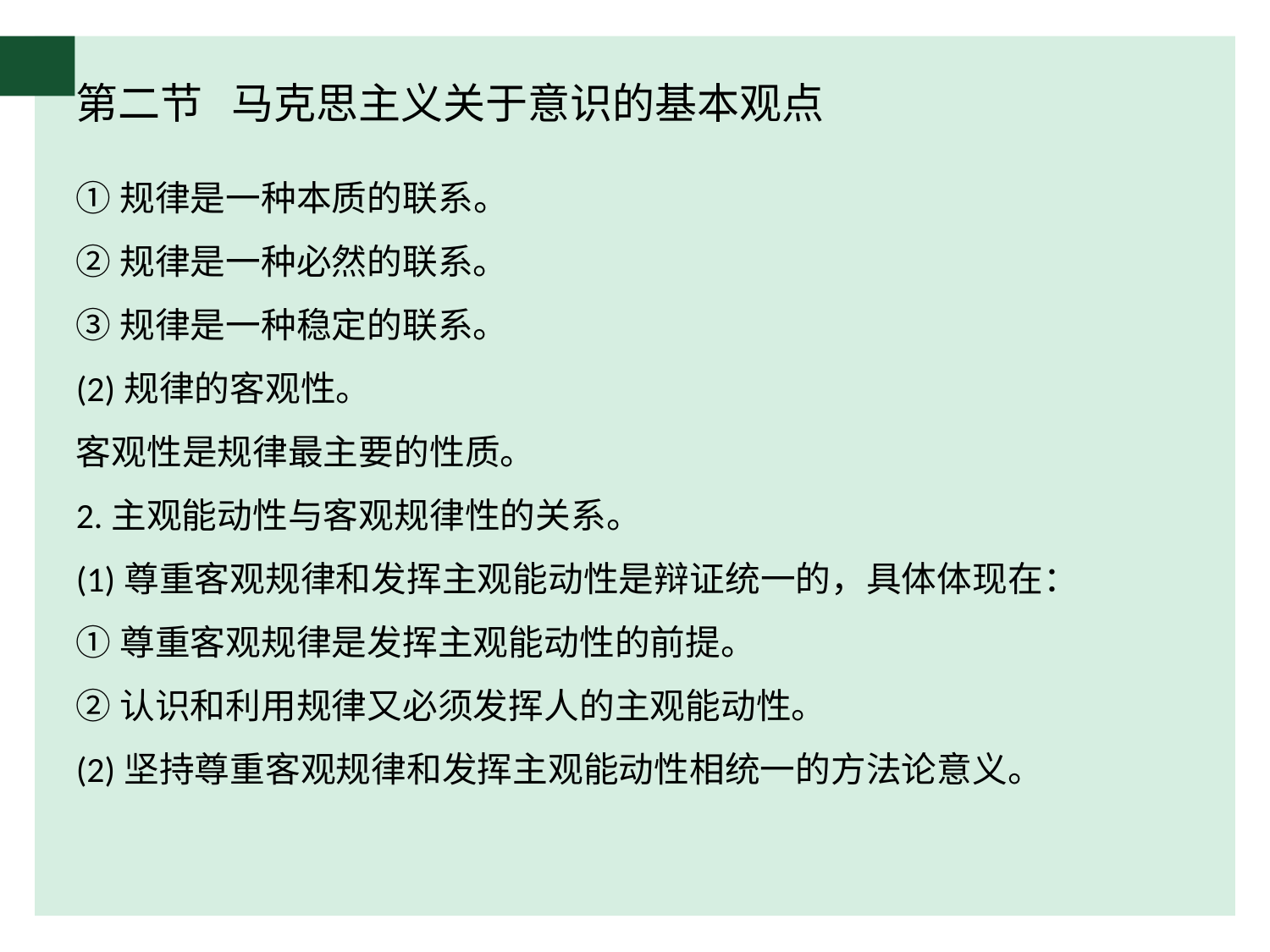

# 第二节   马克思主义关于意识的基本观点
①规律是一种本质的联系。
②规律是一种必然的联系。
③规律是一种稳定的联系。
(2)规律的客观性。
客观性是规律最主要的性质。
2.主观能动性与客观规律性的关系。
(1)尊重客观规律和发挥主观能动性是辩证统一的，具体体现在：
①尊重客观规律是发挥主观能动性的前提。
②认识和利用规律又必须发挥人的主观能动性。
(2)坚持尊重客观规律和发挥主观能动性相统一的方法论意义。